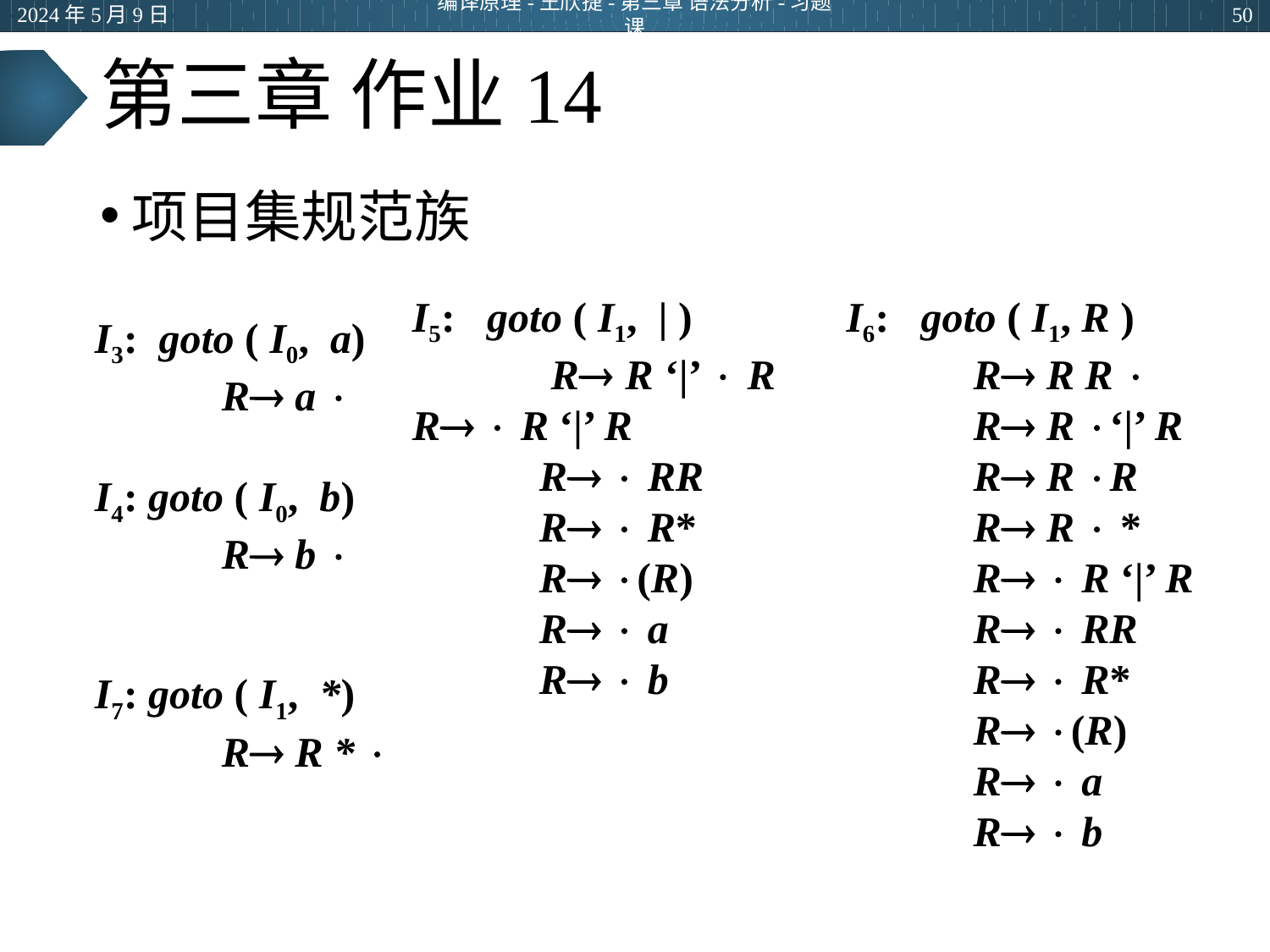

2024年5月9日
编译原理-王欣捷-第三章 语法分析-习题课
50
# 第三章 作业14
项目集规范族

I5:   goto ( I1,  | )
	 R→ R ‘|’ ⋅ R 	R→ ⋅ R ‘|’ R
	R→ ⋅ RR
	R→ ⋅ R*
	R→ ⋅(R)
	R→ ⋅ a
	R→ ⋅ b
I6:   goto ( I1, R )
	R→ R R ⋅
	R→ R ⋅‘|’ R
	R→ R ⋅R
	R→ R ⋅ *
	R→ ⋅ R ‘|’ R
	R→ ⋅ RR
	R→ ⋅ R*
	R→ ⋅(R)
	R→ ⋅ a
	R→ ⋅ b
I3:  goto ( I0,  a)
	R→ a ⋅
I4: goto ( I0,  b)
	R→ b ⋅
I7: goto ( I1,  *)
	R→ R * ⋅